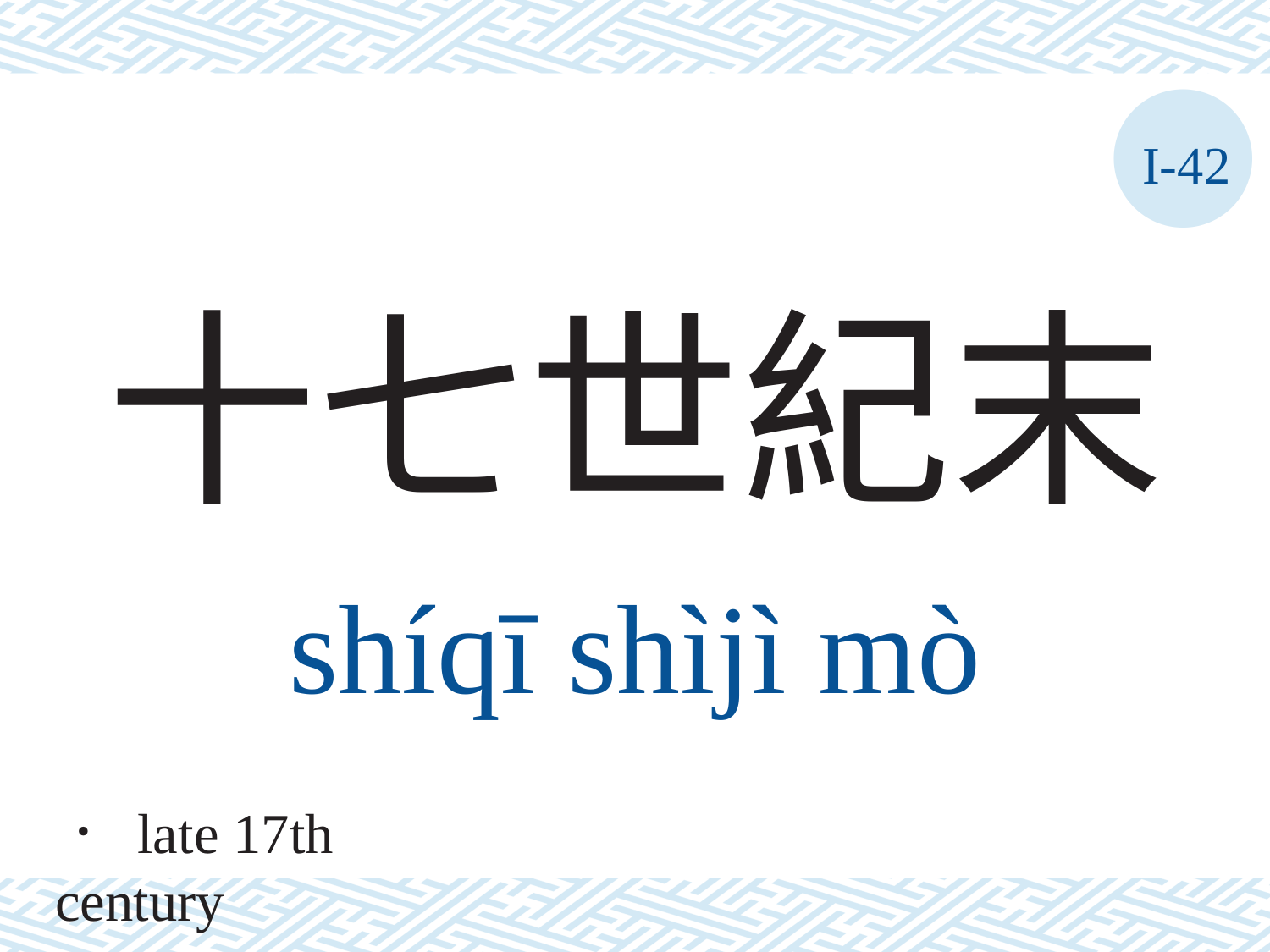

I-42
十七世紀末
shíqī	shìjì	mò
． late 17th century